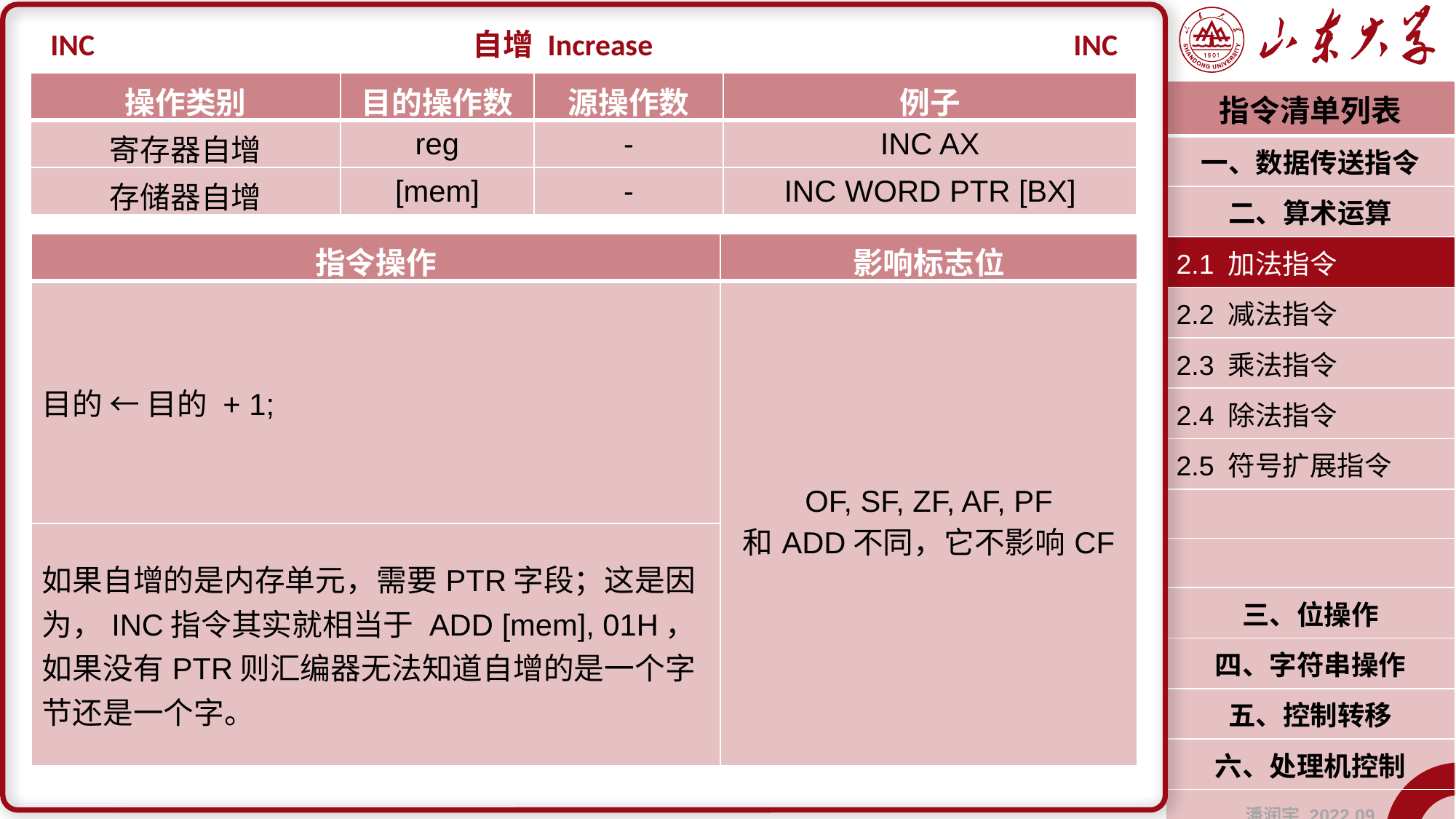

INC
自增 Increase
INC
| 操作类别 | 目的操作数 | 源操作数 | 例子 |
| --- | --- | --- | --- |
| 寄存器自增 | reg | - | INC AX |
| 存储器自增 | [mem] | - | INC WORD PTR [BX] |
| 指令清单列表 |
| --- |
| 一、数据传送指令 |
| 二、算术运算 |
| 2.1 加法指令 |
| 2.2 减法指令 |
| 2.3 乘法指令 |
| 2.4 除法指令 |
| 2.5 符号扩展指令 |
|  |
|  |
| 三、位操作 |
| 四、字符串操作 |
| 五、控制转移 |
| 六、处理机控制 |
| 潘润宇 2022.09 |
| 指令操作 | 影响标志位 |
| --- | --- |
| 目的 ← 目的 + 1; | OF, SF, ZF, AF, PF 和ADD不同，它不影响CF |
| 如果自增的是内存单元，需要PTR字段；这是因为，INC指令其实就相当于 ADD [mem], 01H，如果没有PTR则汇编器无法知道自增的是一个字节还是一个字。 |  |